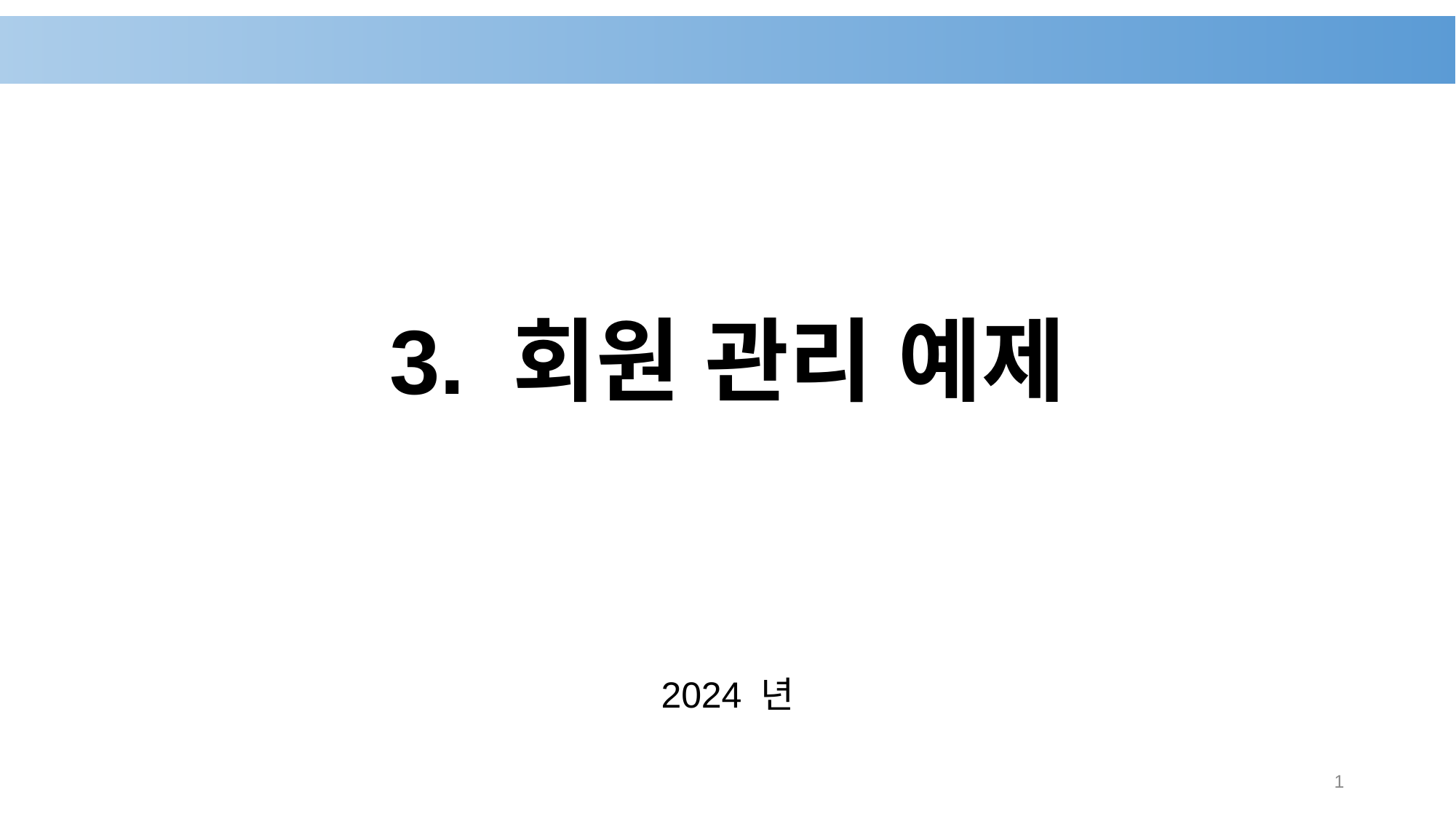

# 3. 회원 관리 예제
2024 년
1